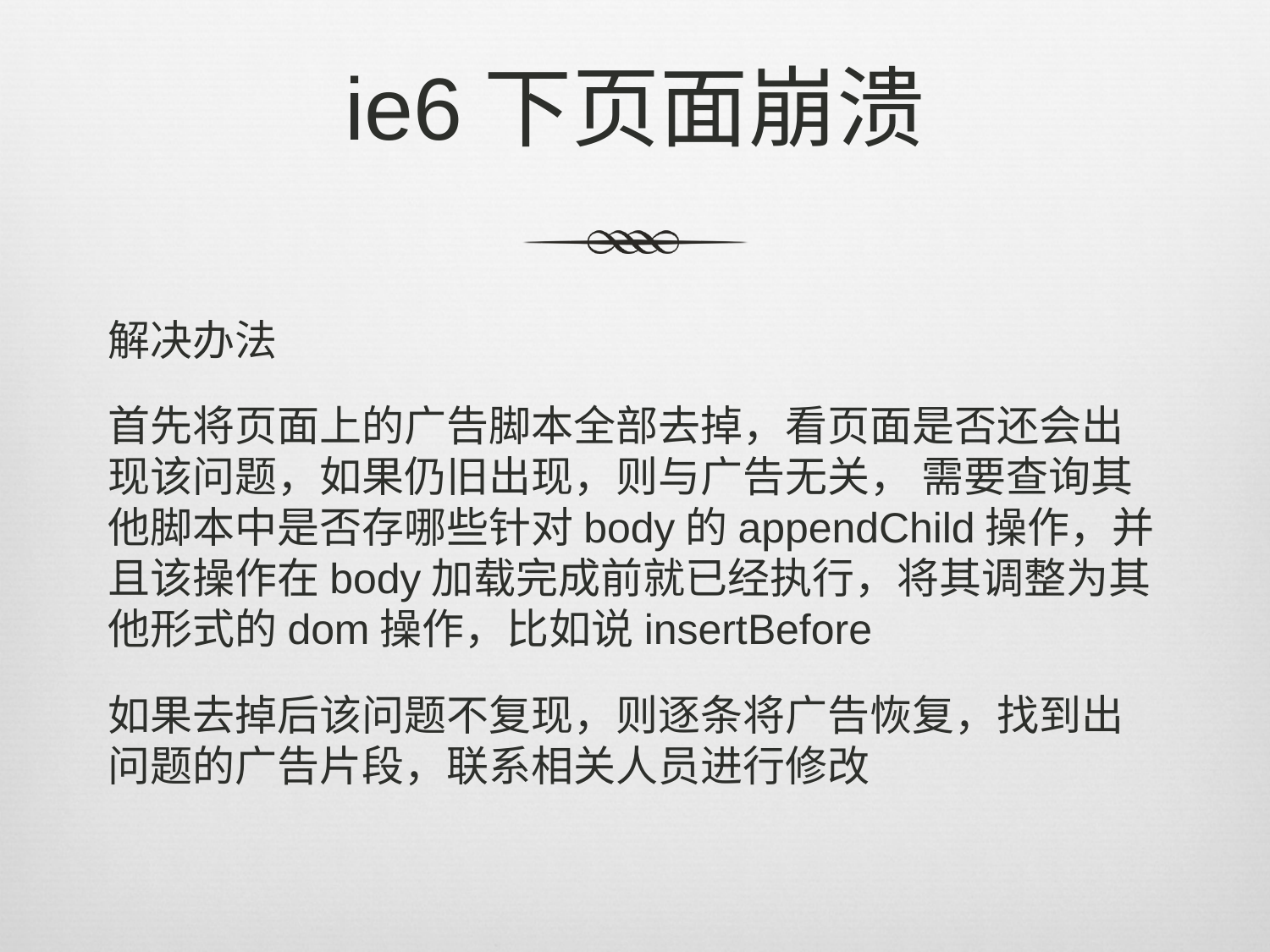

# ie6下页面崩溃
解决办法
首先将页面上的广告脚本全部去掉，看页面是否还会出现该问题，如果仍旧出现，则与广告无关， 需要查询其他脚本中是否存哪些针对body的appendChild操作，并且该操作在body加载完成前就已经执行，将其调整为其他形式的dom操作，比如说insertBefore
如果去掉后该问题不复现，则逐条将广告恢复，找到出问题的广告片段，联系相关人员进行修改